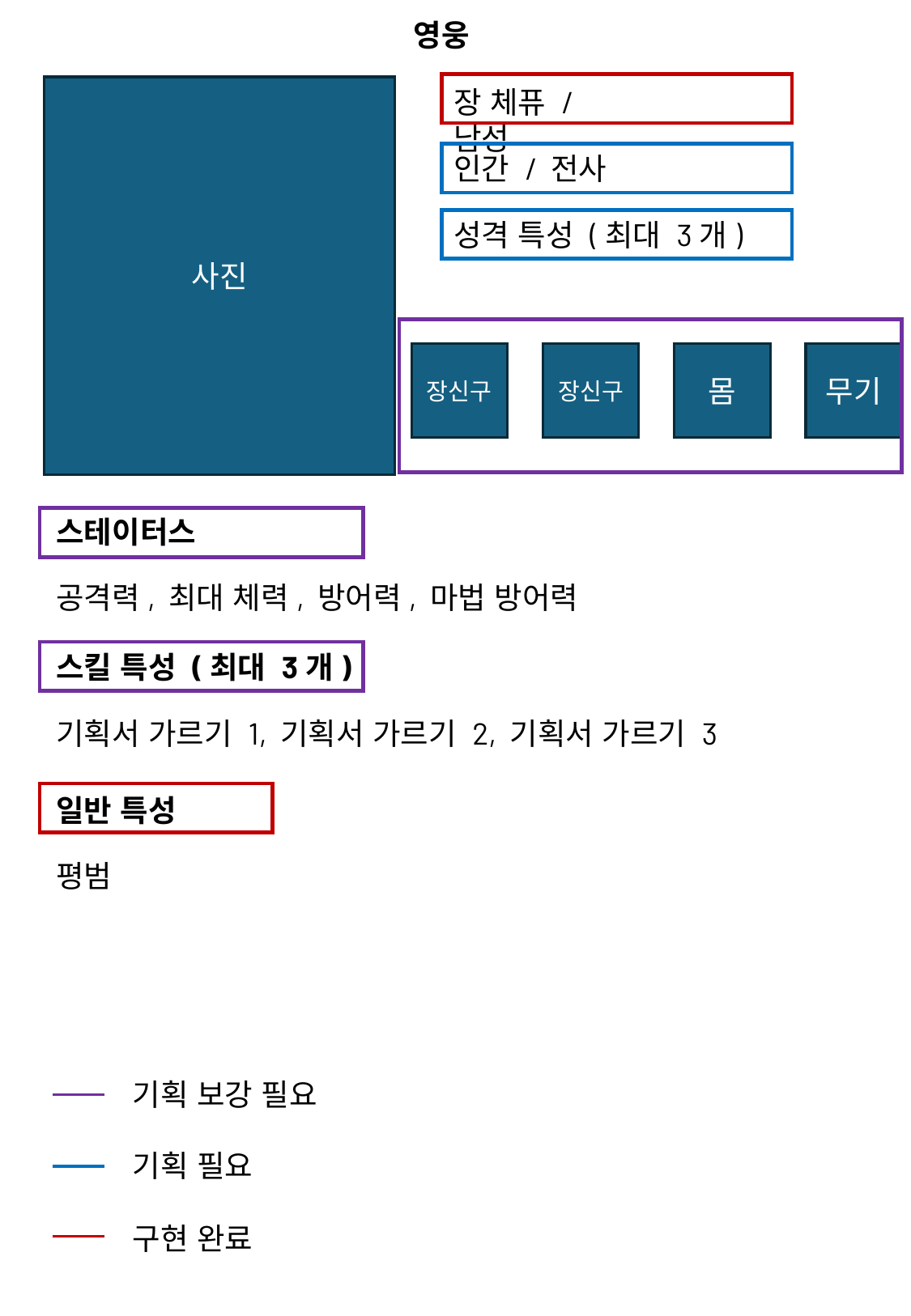

영웅

사진
장 체퓨 / 남성
인간 / 전사

성격 특성 (최대 3개)

장신구
장신구
몸
무기
스테이터스

공격력, 최대 체력, 방어력, 마법 방어력

스킬 특성 (최대 3개)
기획서 가르기 1, 기획서 가르기 2, 기획서 가르기 3

일반 특성
평범
기획 보강 필요
기획 필요
구현 완료